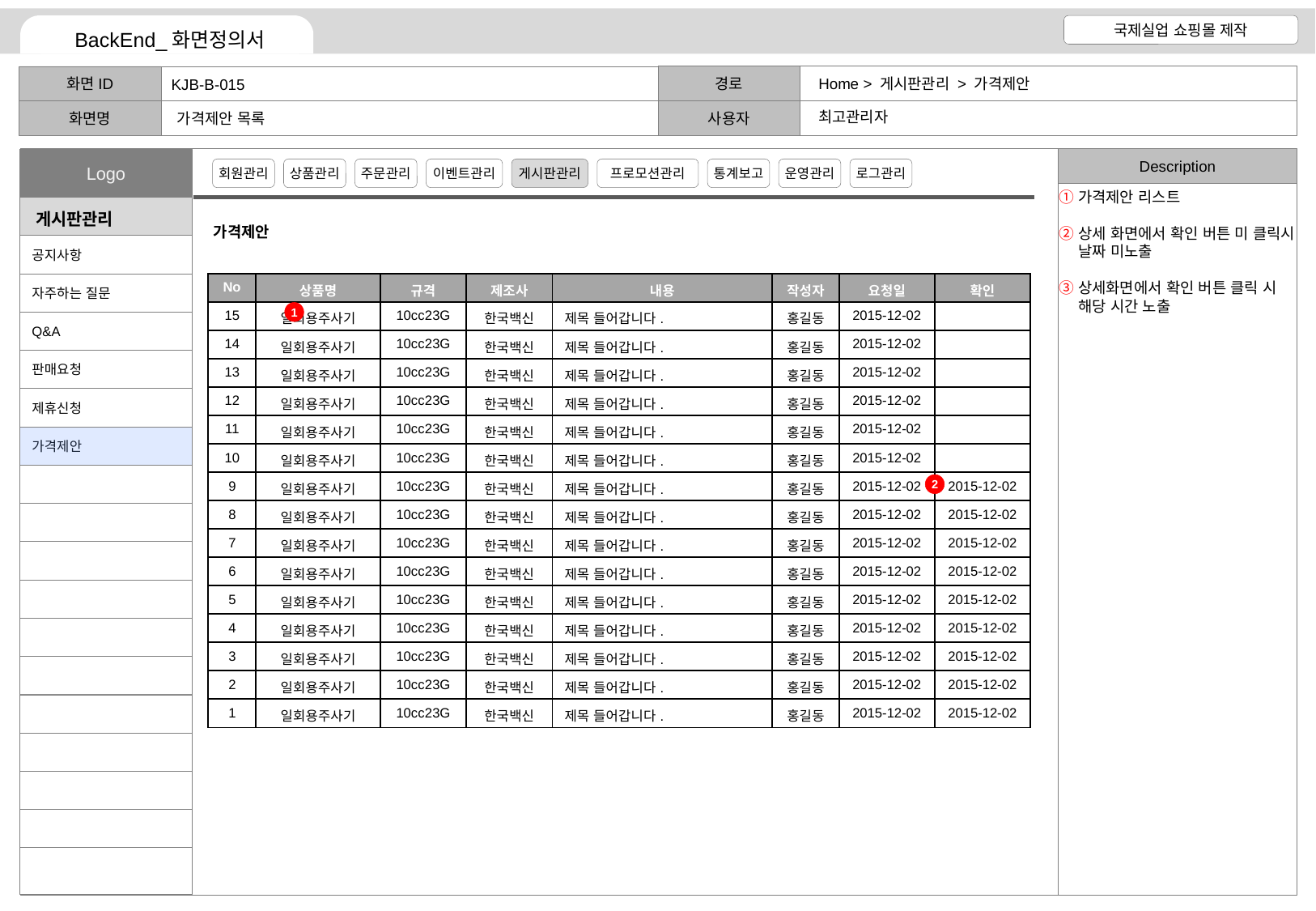

Home > 게시판관리 > 가격제안
KJB-B-015
최고관리자
가격제안 목록
가격제안 리스트

상세 화면에서 확인 버튼 미 클릭시 날짜 미노출

상세화면에서 확인 버튼 클릭 시 해당 시간 노출
가격제안
| No | 상품명 | 규격 | 제조사 | 내용 | 작성자 | 요청일 | 확인 |
| --- | --- | --- | --- | --- | --- | --- | --- |
| 15 | 일회용주사기 | 10cc23G | 한국백신 | 제목 들어갑니다. | 홍길동 | 2015-12-02 |  |
| 14 | 일회용주사기 | 10cc23G | 한국백신 | 제목 들어갑니다. | 홍길동 | 2015-12-02 |  |
| 13 | 일회용주사기 | 10cc23G | 한국백신 | 제목 들어갑니다. | 홍길동 | 2015-12-02 |  |
| 12 | 일회용주사기 | 10cc23G | 한국백신 | 제목 들어갑니다. | 홍길동 | 2015-12-02 |  |
| 11 | 일회용주사기 | 10cc23G | 한국백신 | 제목 들어갑니다. | 홍길동 | 2015-12-02 |  |
| 10 | 일회용주사기 | 10cc23G | 한국백신 | 제목 들어갑니다. | 홍길동 | 2015-12-02 |  |
| 9 | 일회용주사기 | 10cc23G | 한국백신 | 제목 들어갑니다. | 홍길동 | 2015-12-02 | 2015-12-02 |
| 8 | 일회용주사기 | 10cc23G | 한국백신 | 제목 들어갑니다. | 홍길동 | 2015-12-02 | 2015-12-02 |
| 7 | 일회용주사기 | 10cc23G | 한국백신 | 제목 들어갑니다. | 홍길동 | 2015-12-02 | 2015-12-02 |
| 6 | 일회용주사기 | 10cc23G | 한국백신 | 제목 들어갑니다. | 홍길동 | 2015-12-02 | 2015-12-02 |
| 5 | 일회용주사기 | 10cc23G | 한국백신 | 제목 들어갑니다. | 홍길동 | 2015-12-02 | 2015-12-02 |
| 4 | 일회용주사기 | 10cc23G | 한국백신 | 제목 들어갑니다. | 홍길동 | 2015-12-02 | 2015-12-02 |
| 3 | 일회용주사기 | 10cc23G | 한국백신 | 제목 들어갑니다. | 홍길동 | 2015-12-02 | 2015-12-02 |
| 2 | 일회용주사기 | 10cc23G | 한국백신 | 제목 들어갑니다. | 홍길동 | 2015-12-02 | 2015-12-02 |
| 1 | 일회용주사기 | 10cc23G | 한국백신 | 제목 들어갑니다. | 홍길동 | 2015-12-02 | 2015-12-02 |
1

2